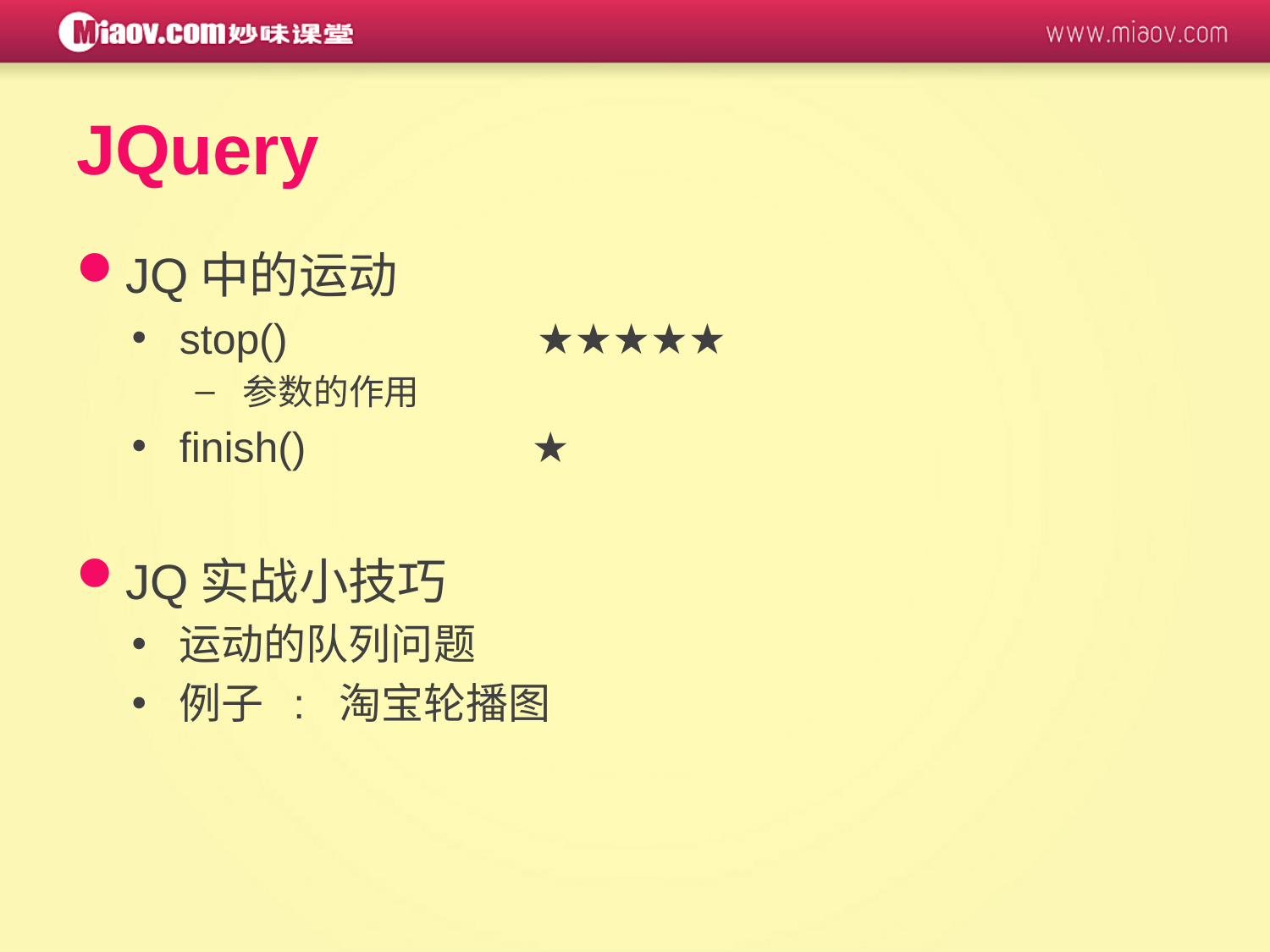

# JQuery
JQ中的运动
stop()                     ★★★★★
参数的作用
finish()                   ★

JQ实战小技巧
运动的队列问题
例子  :  淘宝轮播图